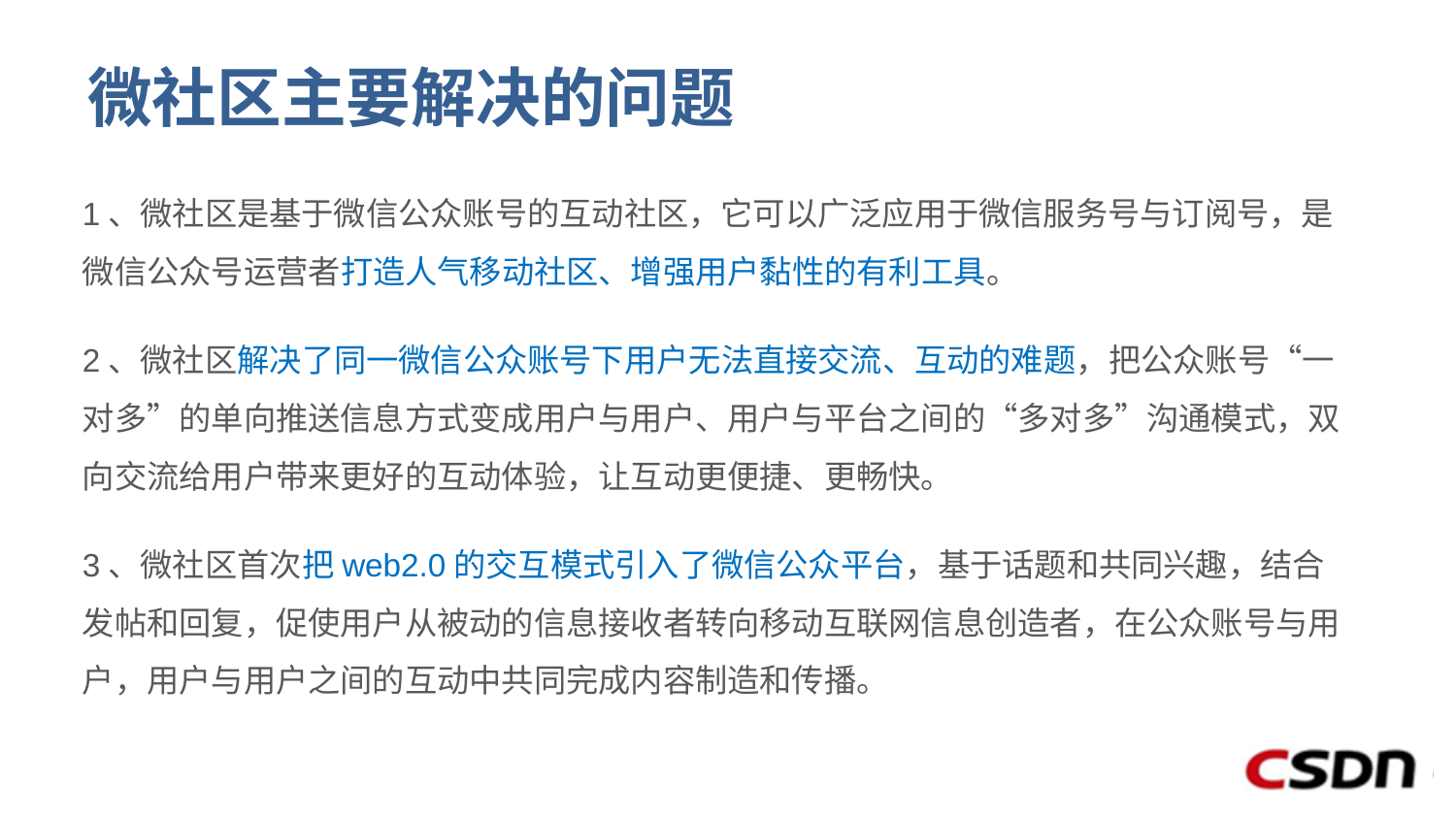

# 微社区主要解决的问题
1、微社区是基于微信公众账号的互动社区，它可以广泛应用于微信服务号与订阅号，是微信公众号运营者打造人气移动社区、增强用户黏性的有利工具。
2、微社区解决了同一微信公众账号下用户无法直接交流、互动的难题，把公众账号“一对多”的单向推送信息方式变成用户与用户、用户与平台之间的“多对多”沟通模式，双向交流给用户带来更好的互动体验，让互动更便捷、更畅快。
3、微社区首次把web2.0的交互模式引入了微信公众平台，基于话题和共同兴趣，结合发帖和回复，促使用户从被动的信息接收者转向移动互联网信息创造者，在公众账号与用户，用户与用户之间的互动中共同完成内容制造和传播。